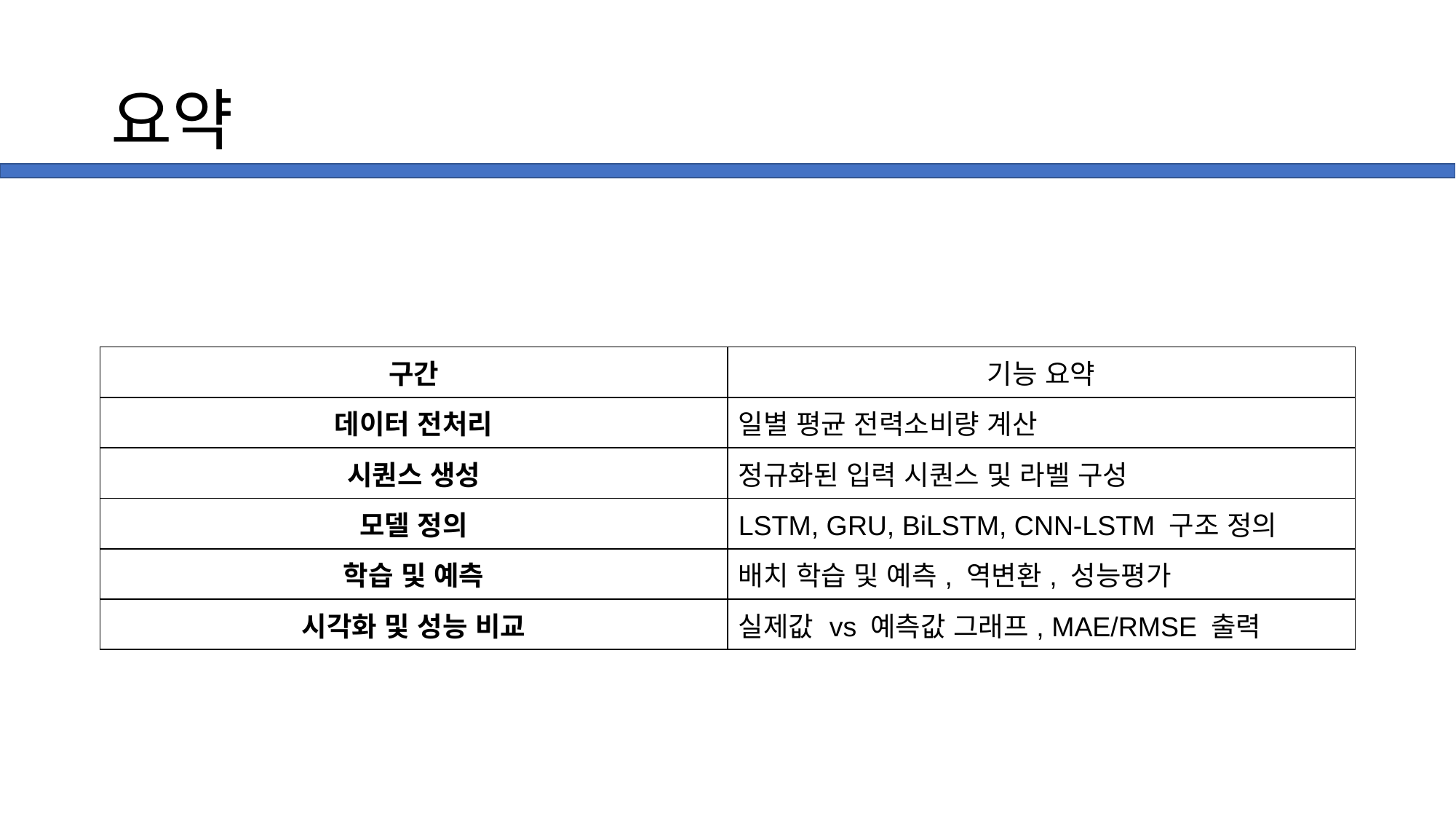

# 요약

| 구간 | 기능 요약 |
| --- | --- |
| 데이터 전처리 | 일별 평균 전력소비량 계산 |
| 시퀀스 생성 | 정규화된 입력 시퀀스 및 라벨 구성 |
| 모델 정의 | LSTM, GRU, BiLSTM, CNN-LSTM 구조 정의 |
| 학습 및 예측 | 배치 학습 및 예측, 역변환, 성능평가 |
| 시각화 및 성능 비교 | 실제값 vs 예측값 그래프, MAE/RMSE 출력 |